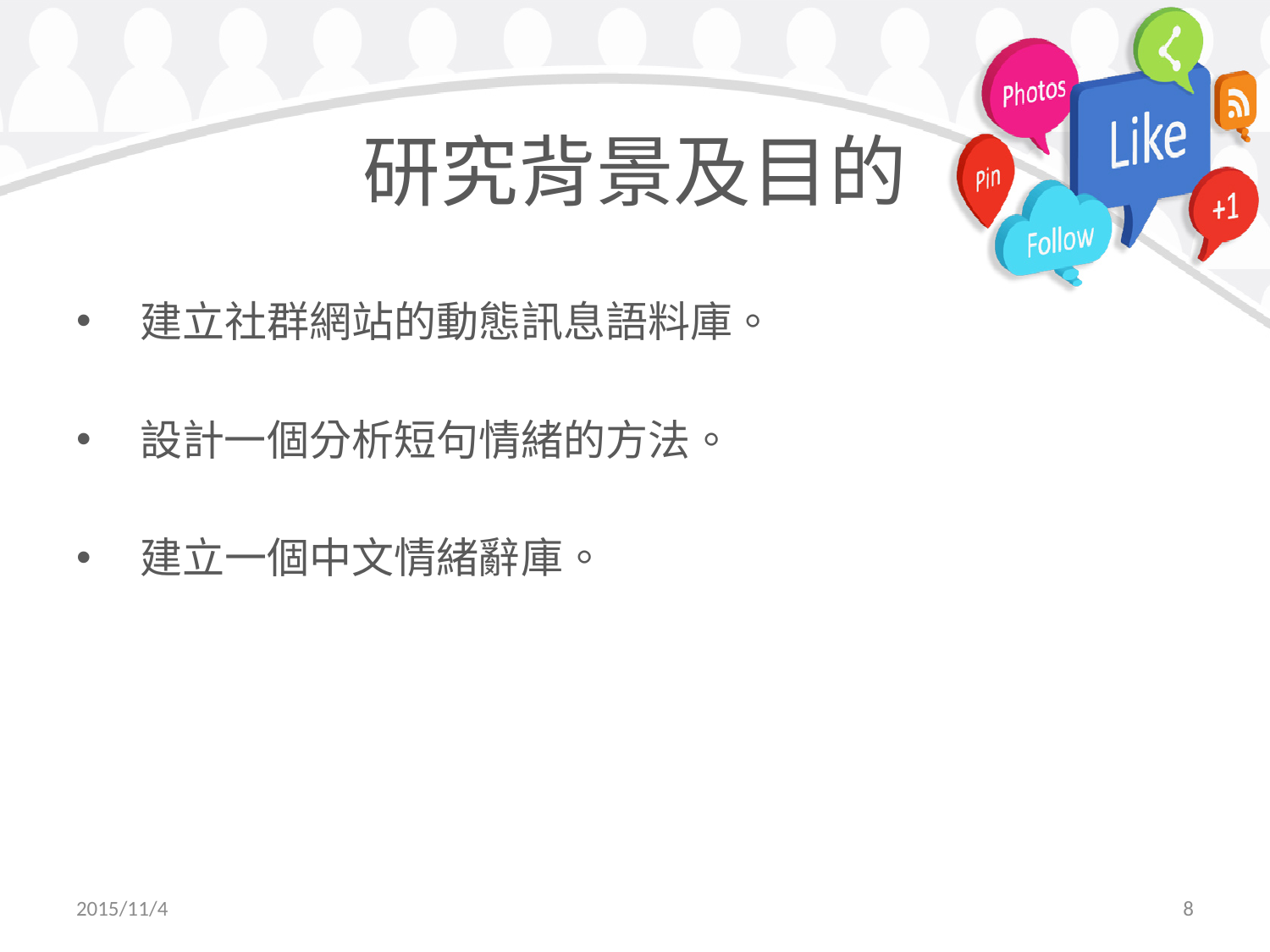

# 研究背景及目的
建立社群網站的動態訊息語料庫。

設計一個分析短句情緒的方法。

建立一個中文情緒辭庫。
2015/11/4
8